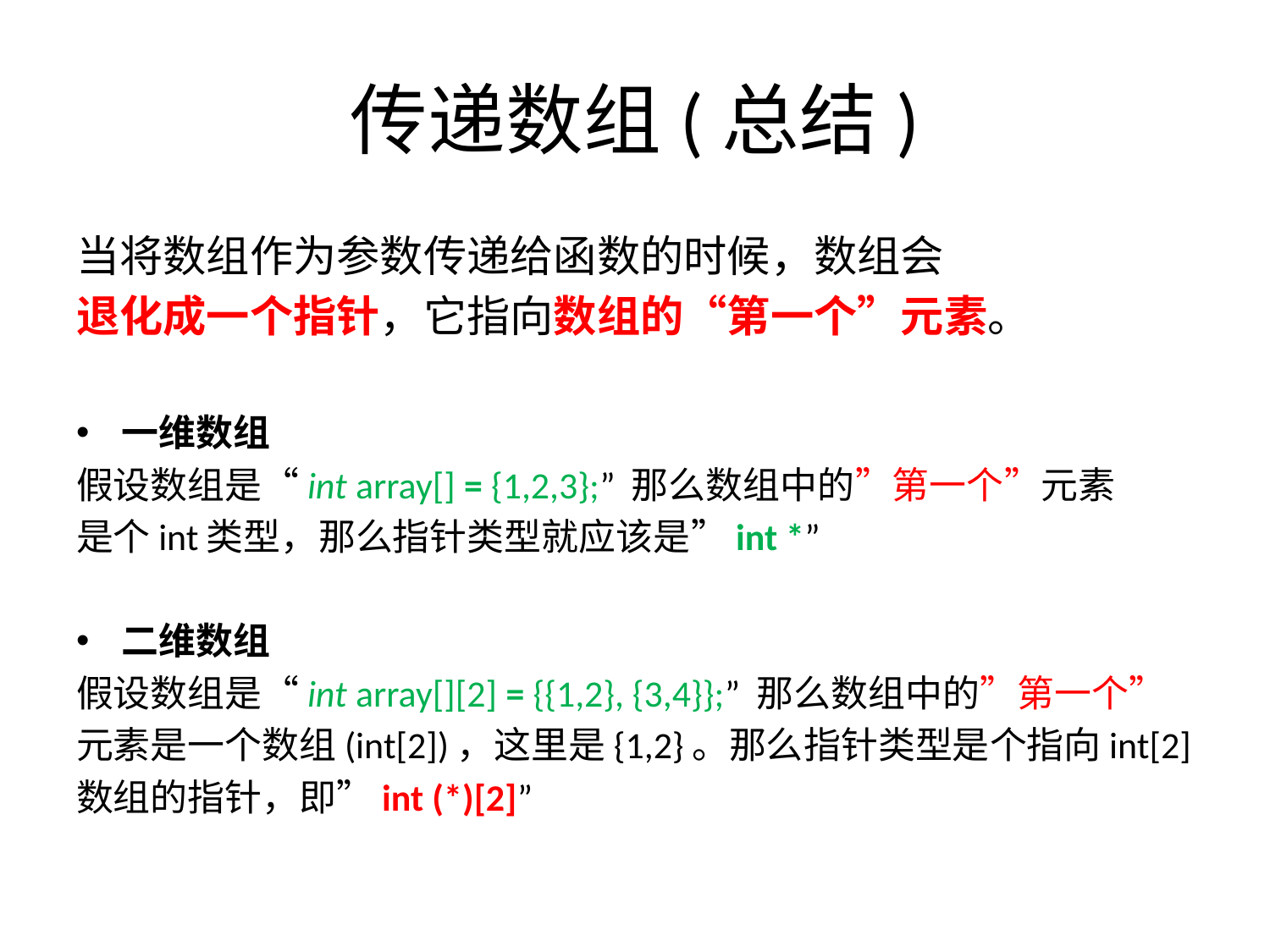

# 传递数组(总结)
当将数组作为参数传递给函数的时候，数组会
退化成一个指针，它指向数组的“第一个”元素。

一维数组
假设数组是“int array[] = {1,2,3};” 那么数组中的”第一个”元素
是个int类型，那么指针类型就应该是”int *”

二维数组
假设数组是“int array[][2] = {{1,2}, {3,4}};” 那么数组中的”第一个”
元素是一个数组(int[2])，这里是{1,2}。那么指针类型是个指向int[2]
数组的指针，即”int (*)[2]”